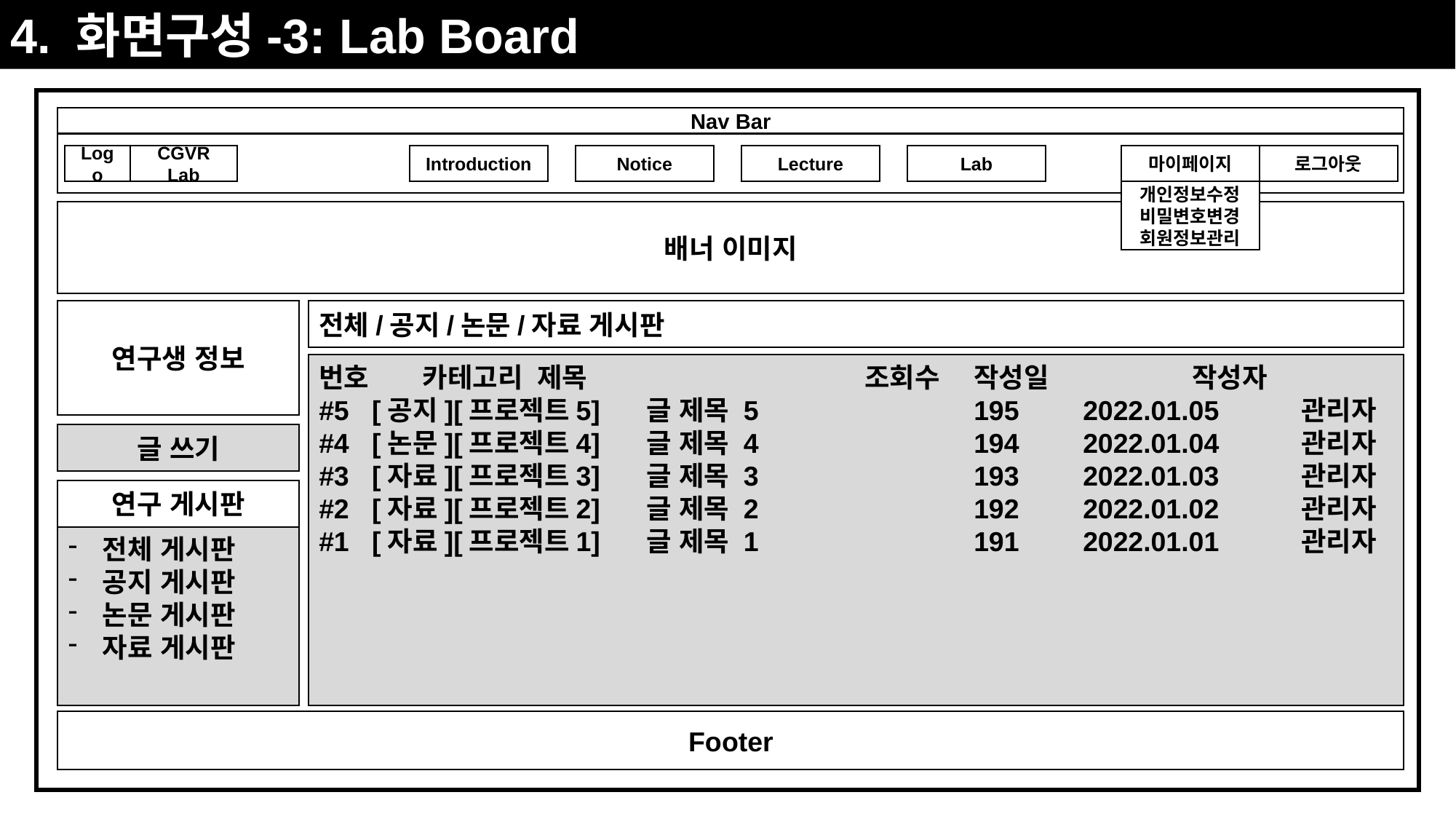

4. 화면구성-3: Lab Board

Nav Bar

Logo
CGVR Lab
Introduction
Notice
Lecture
Lab
마이페이지
로그아웃
개인정보수정
비밀변호변경
회원정보관리
배너 이미지
연구생 정보
전체/공지/논문/자료 게시판
번호       카테고리	제목			조회수	작성일		작성자
#5   [공지][프로젝트5]	글 제목 5		195	2022.01.05	관리자
#4   [논문][프로젝트4] 	글 제목 4		194	2022.01.04	관리자
#3   [자료][프로젝트3] 	글 제목 3		193	2022.01.03	관리자
#2   [자료][프로젝트2] 	글 제목 2		192	2022.01.02	관리자
#1   [자료][프로젝트1] 	글 제목 1		191	2022.01.01	관리자
글 쓰기
연구 게시판
전체 게시판
공지 게시판
논문 게시판
자료 게시판
Footer